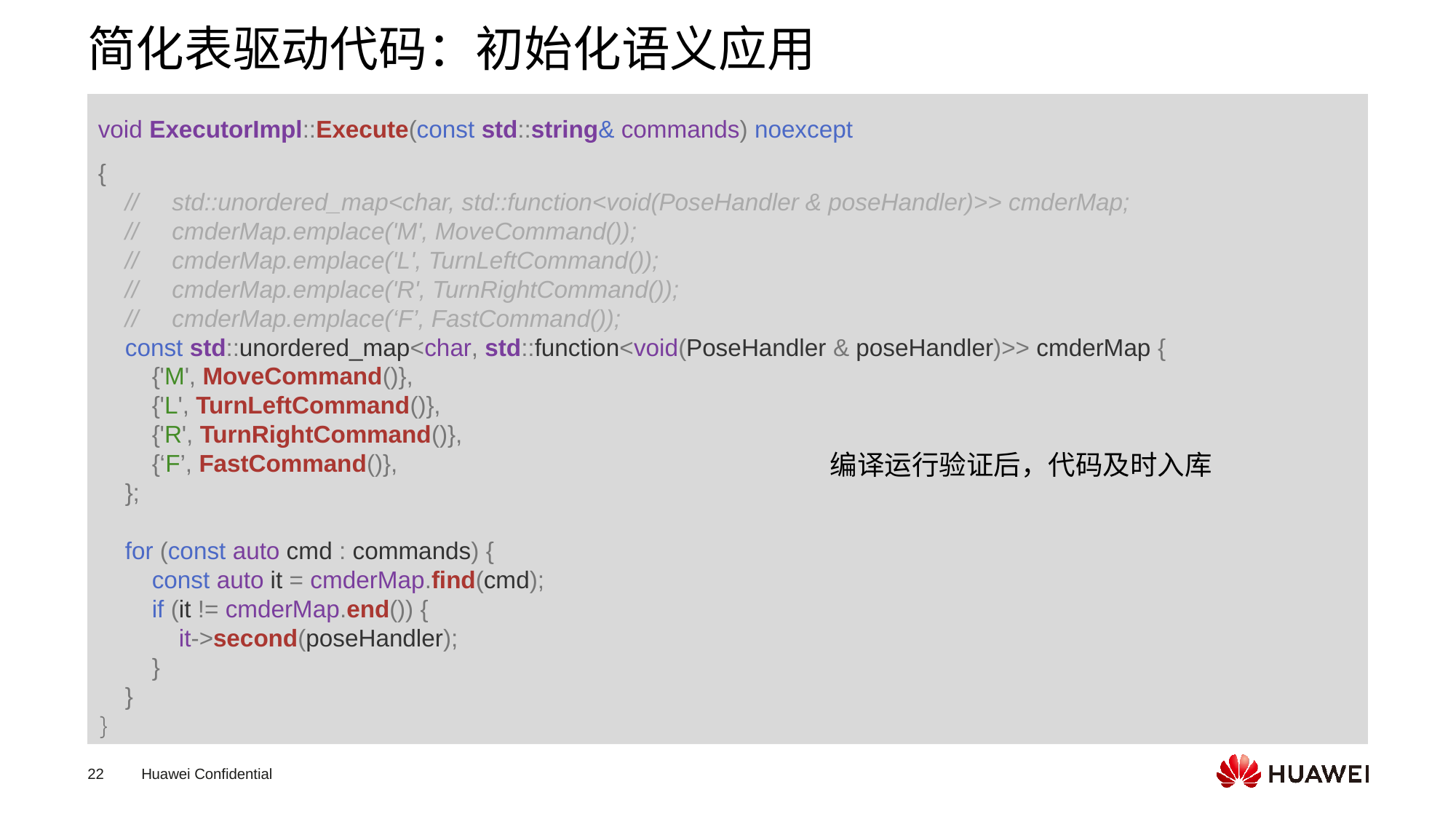

# 简化表驱动代码：初始化语义应用
void ExecutorImpl::Execute(const std::string& commands) noexcept
{
    //     std::unordered_map<char, std::function<void(PoseHandler & poseHandler)>> cmderMap;
    //     cmderMap.emplace('M', MoveCommand());
    //     cmderMap.emplace('L', TurnLeftCommand());
    //     cmderMap.emplace('R', TurnRightCommand());
    //     cmderMap.emplace(‘F’, FastCommand());
    const std::unordered_map<char, std::function<void(PoseHandler & poseHandler)>> cmderMap {
        {'M', MoveCommand()},
        {'L', TurnLeftCommand()},
        {'R', TurnRightCommand()},
        {‘F’, FastCommand()},
    };
    for (const auto cmd : commands) {
        const auto it = cmderMap.find(cmd);
        if (it != cmderMap.end()) {
            it->second(poseHandler);
        }
    }
}
编译运行验证后，代码及时入库